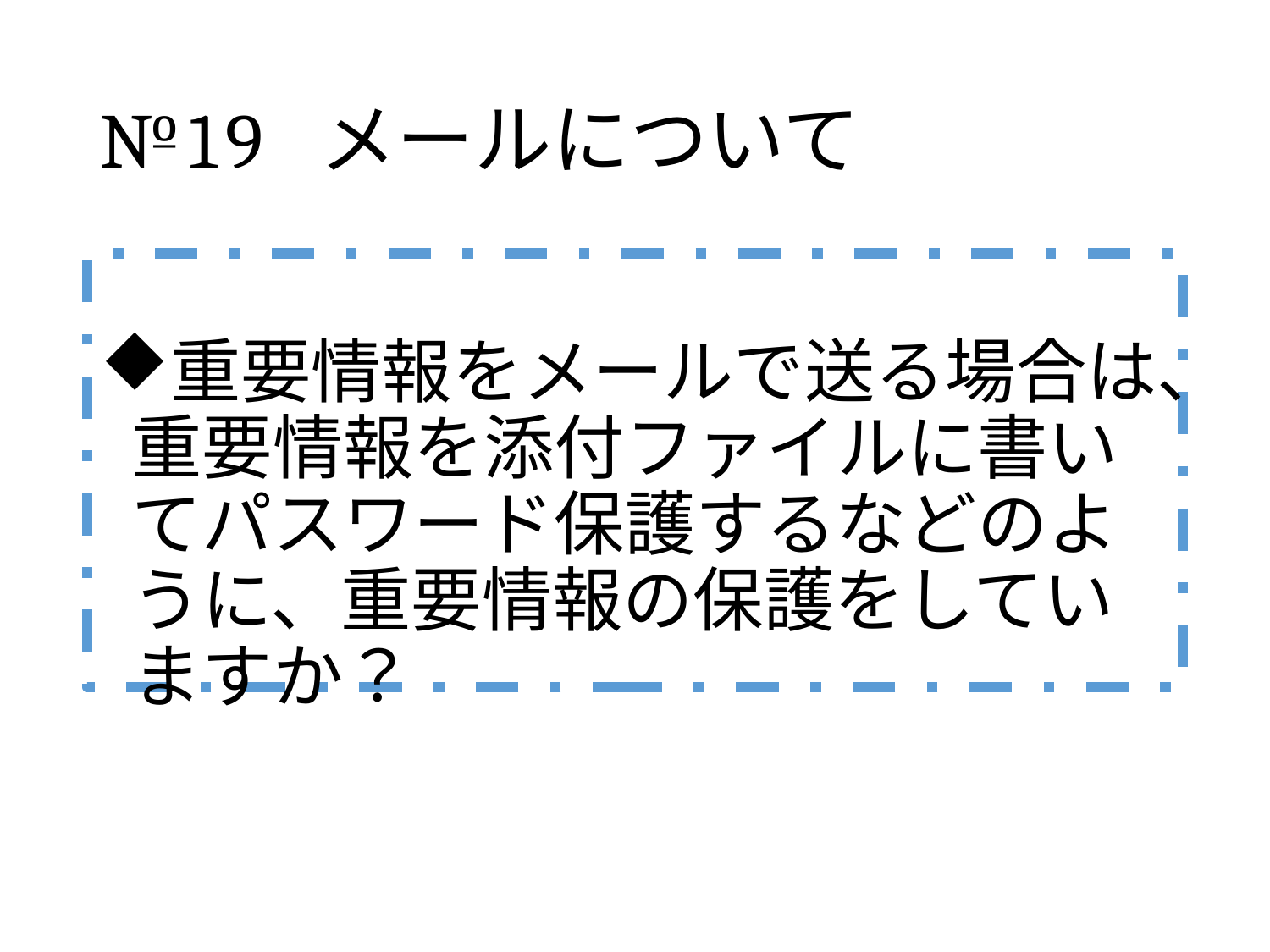

# №19  メールについて

重要情報をメールで送る場合は、重要情報を添付ファイルに書いてパスワード保護するなどのように、重要情報の保護をしていますか？